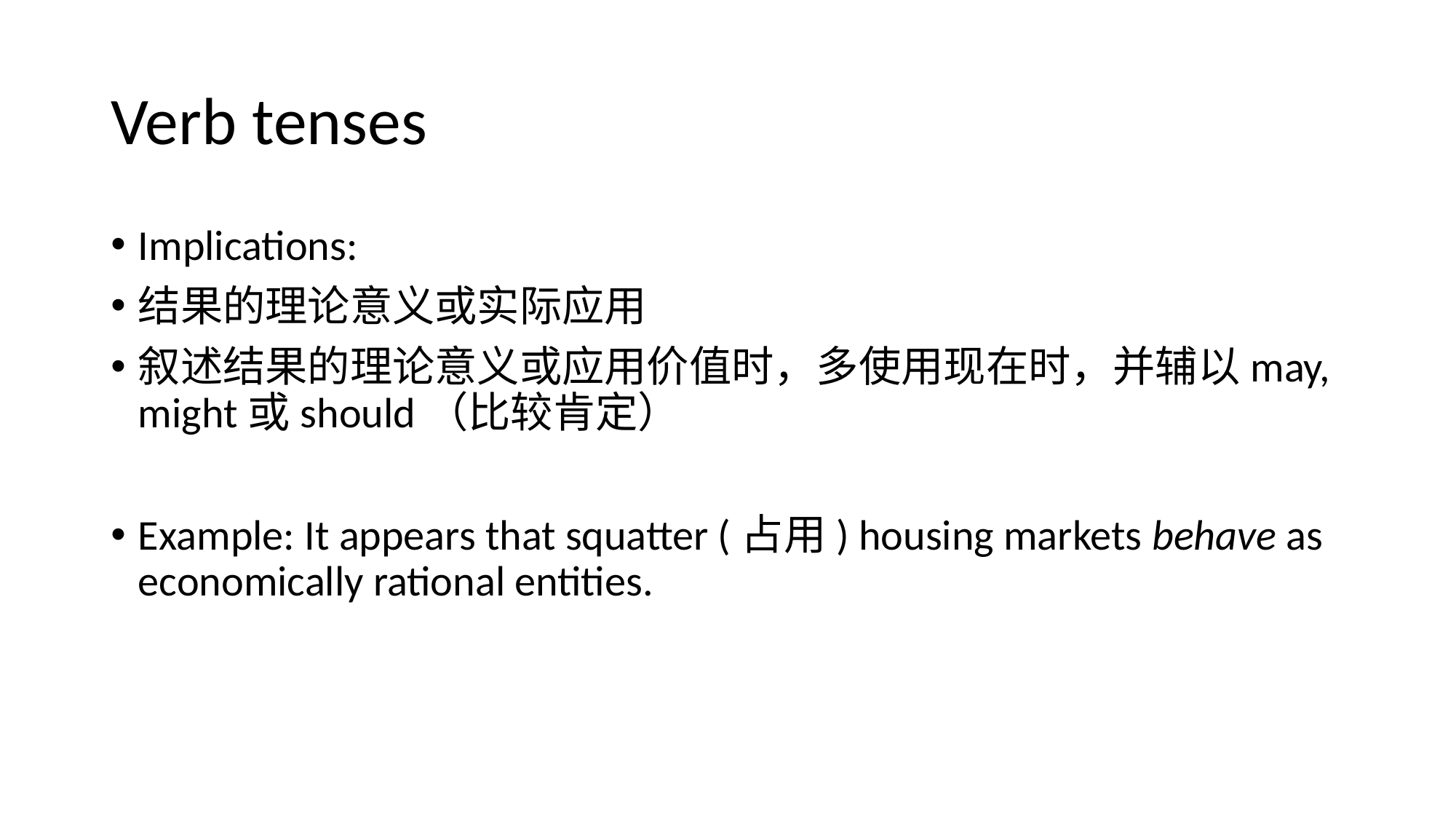

# Verb tenses
Implications:
结果的理论意义或实际应用
叙述结果的理论意义或应用价值时，多使用现在时，并辅以may, might或should（比较肯定）

Example: It appears that squatter (占用) housing markets behave as economically rational entities.